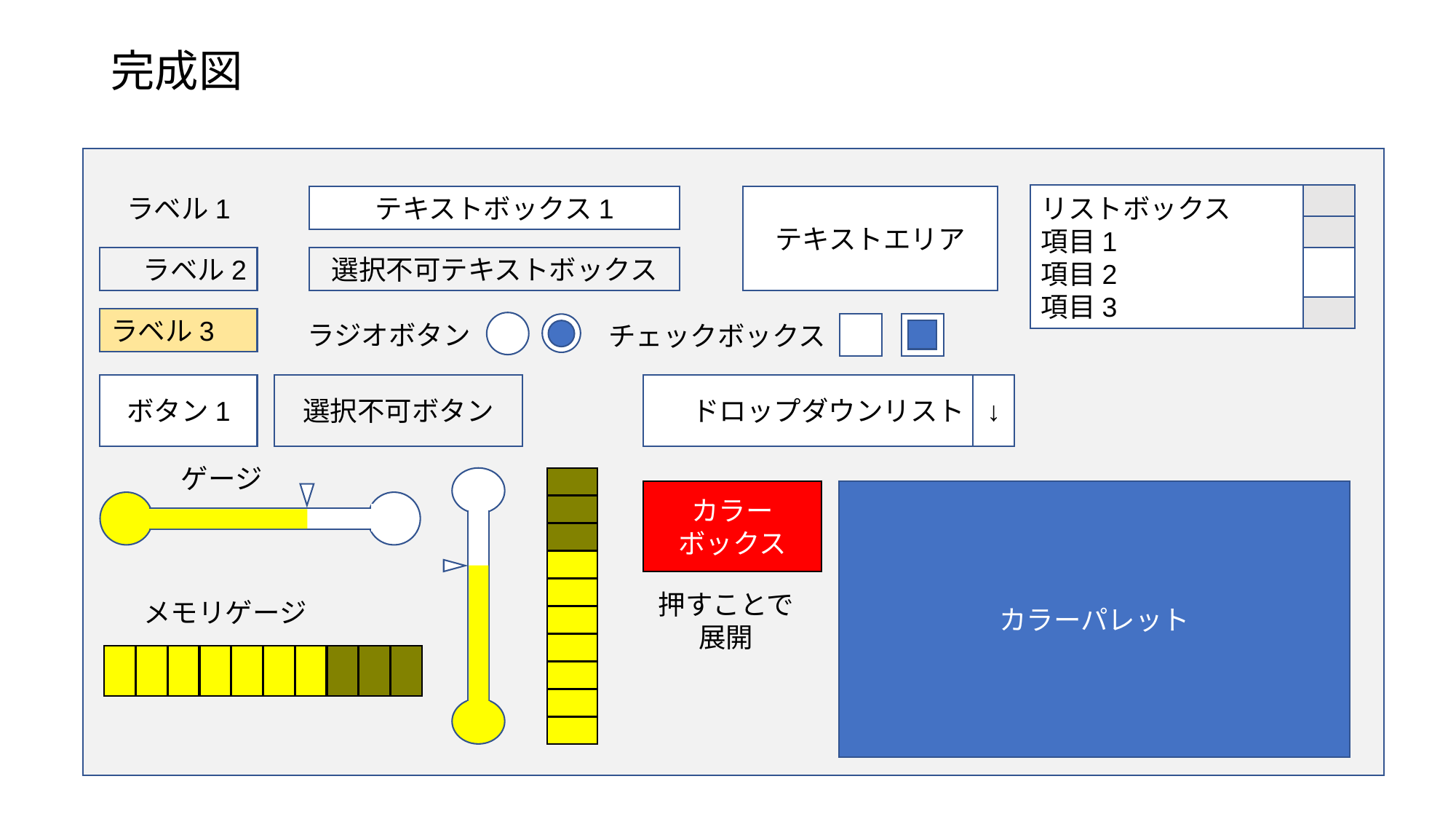

# 完成図

リストボックス
項目1
項目2
項目3

テキストボックス1
テキストエリア
ラベル1
選択不可テキストボックス
ラベル2
ラベル3

ラジオボタン

チェックボックス

ボタン1
選択不可ボタン
ドロップダウンリスト
↓
ゲージ
カラーパレット
カラー
ボックス

メモリゲージ
押すことで
展開